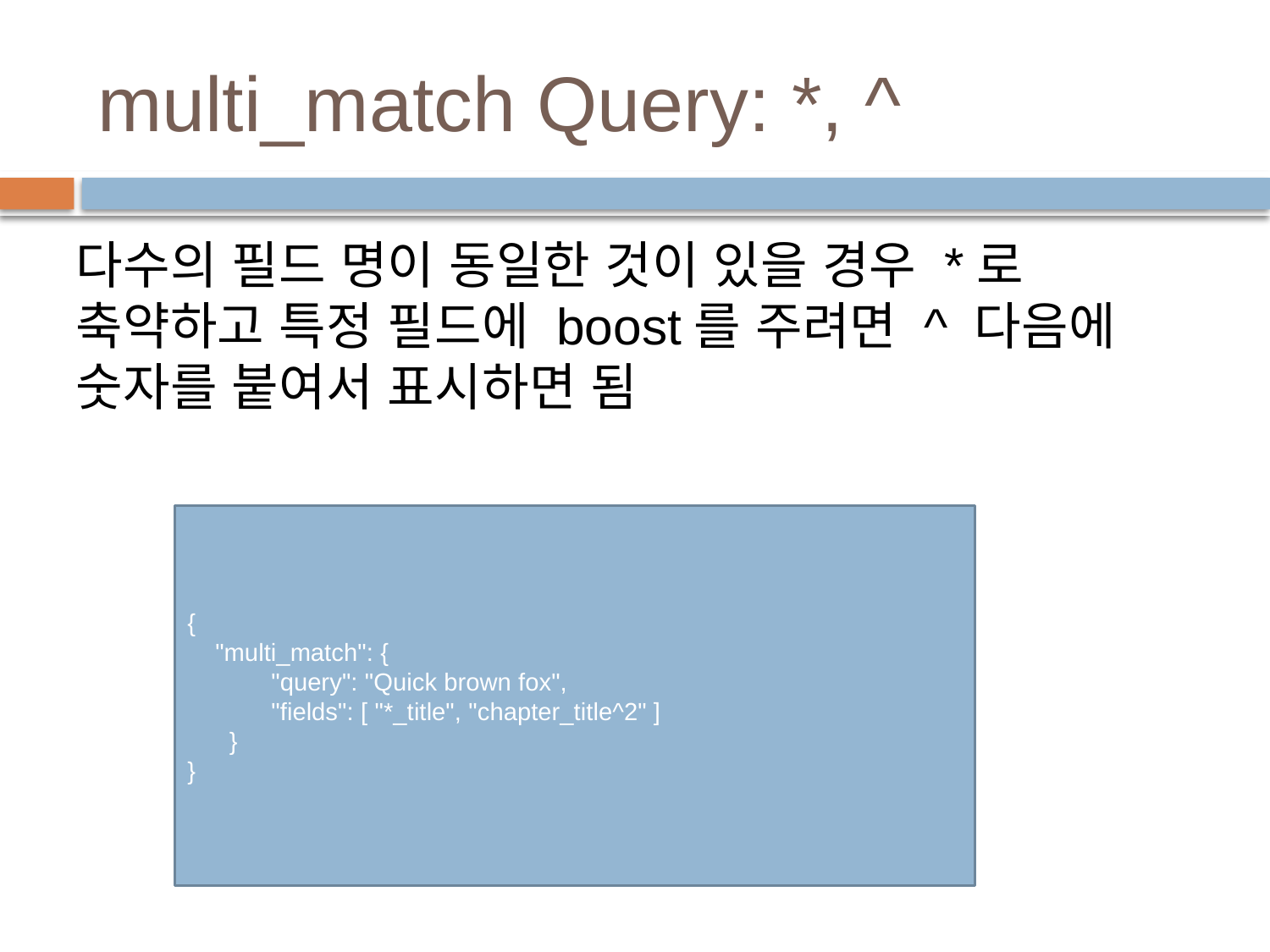

# multi_match Query: *, ^
다수의 필드 명이 동일한 것이 있을 경우 *로 축약하고 특정 필드에 boost를 주려면 ^ 다음에 숫자를 붙여서 표시하면 됨
{
    "multi_match": {
            "query": "Quick brown fox",
            "fields": [ "*_title", "chapter_title^2" ]
      }
}